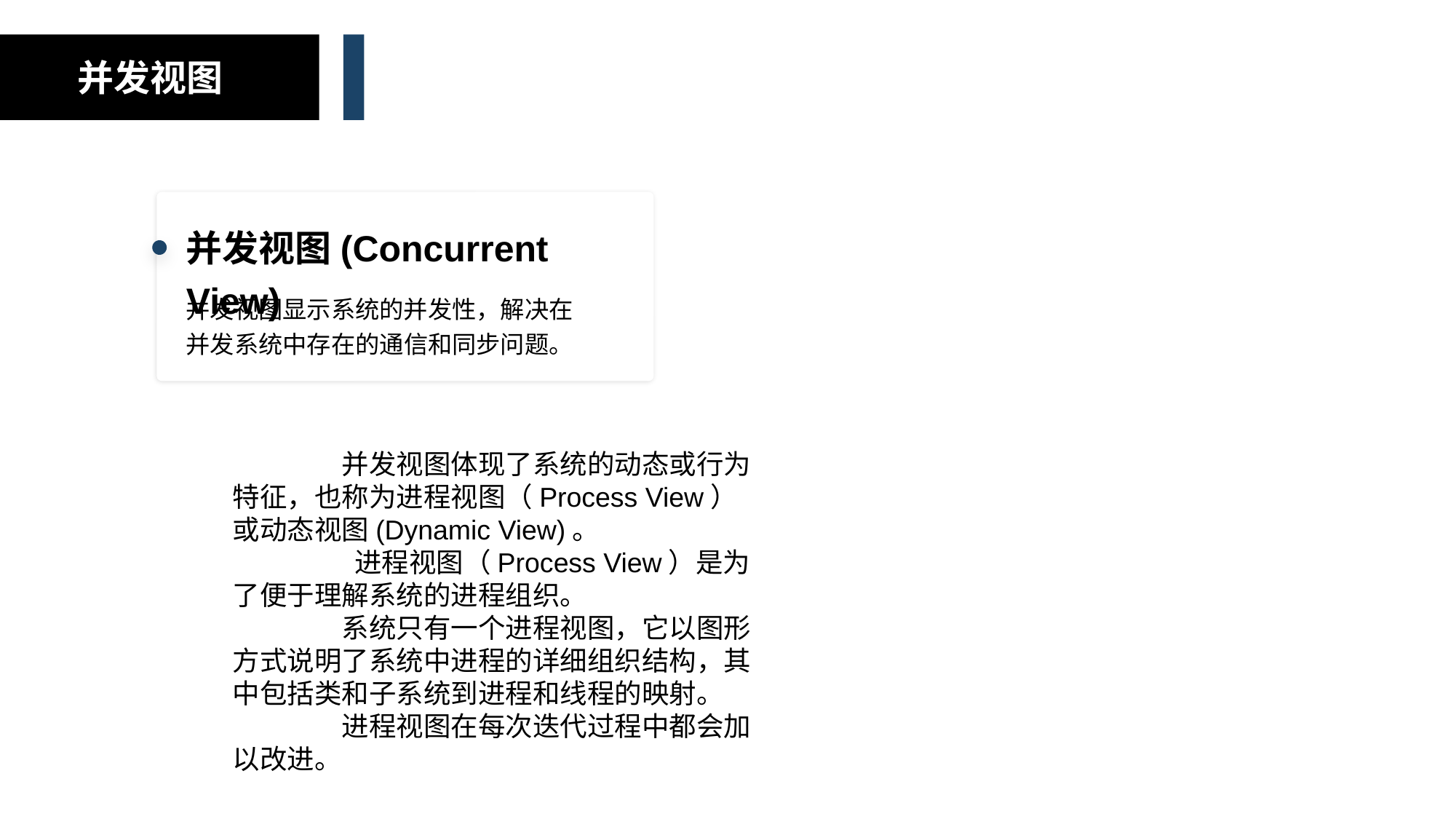

并发视图

并发视图(Concurrent View)
并发视图显示系统的并发性，解决在并发系统中存在的通信和同步问题。

	并发视图体现了系统的动态或行为特征，也称为进程视图（Process View）或动态视图(Dynamic View)。
	 进程视图（Process View）是为了便于理解系统的进程组织。
	系统只有一个进程视图，它以图形方式说明了系统中进程的详细组织结构，其中包括类和子系统到进程和线程的映射。
	进程视图在每次迭代过程中都会加以改进。